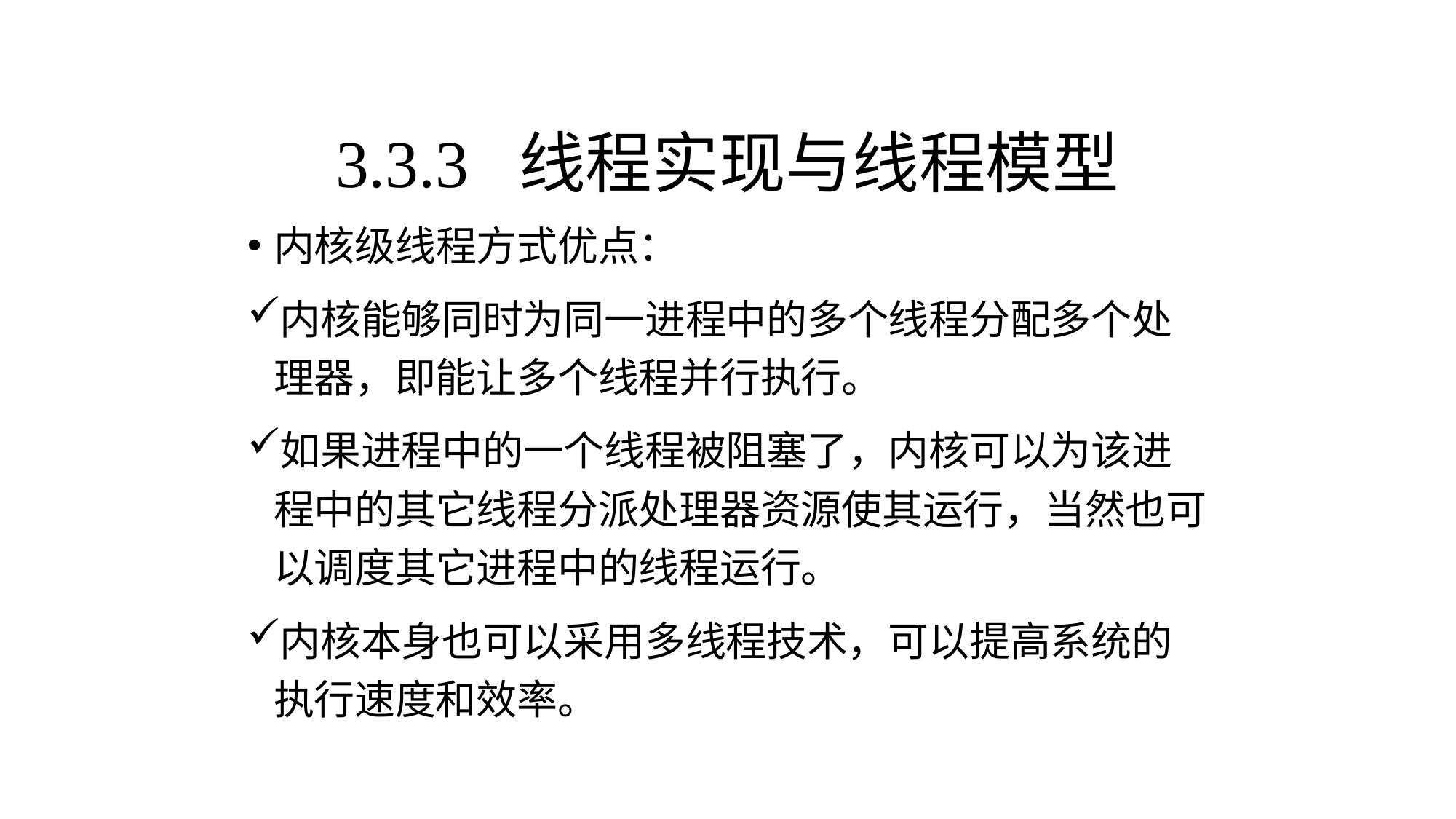

3.3.3  线程实现与线程模型
内核级线程方式优点：
内核能够同时为同一进程中的多个线程分配多个处理器，即能让多个线程并行执行。
如果进程中的一个线程被阻塞了，内核可以为该进程中的其它线程分派处理器资源使其运行，当然也可以调度其它进程中的线程运行。
内核本身也可以采用多线程技术，可以提高系统的执行速度和效率。
15